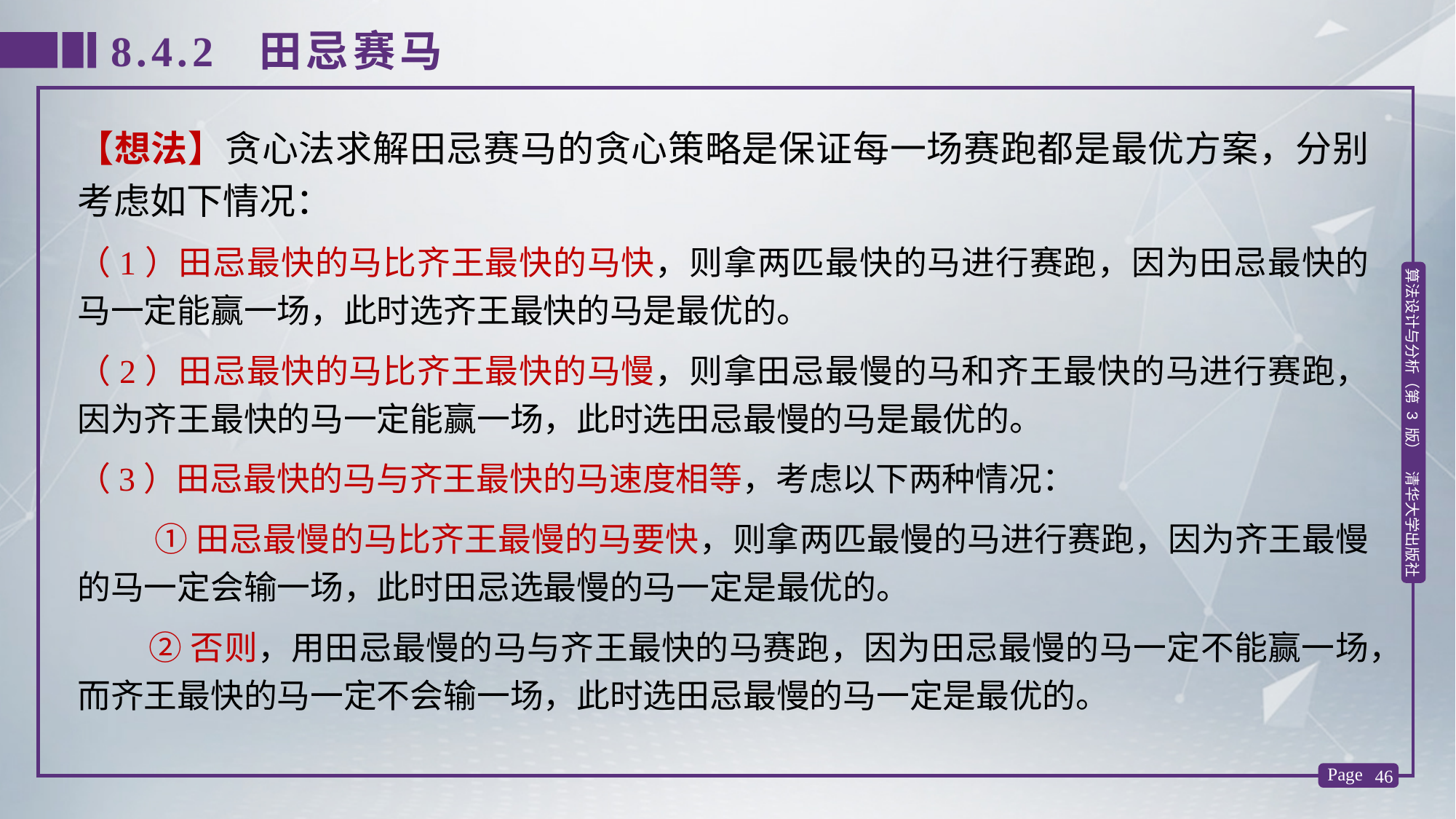

8.4.2  田忌赛马
【想法】贪心法求解田忌赛马的贪心策略是保证每一场赛跑都是最优方案，分别考虑如下情况：
（1）田忌最快的马比齐王最快的马快，则拿两匹最快的马进行赛跑，因为田忌最快的马一定能赢一场，此时选齐王最快的马是最优的。
（2）田忌最快的马比齐王最快的马慢，则拿田忌最慢的马和齐王最快的马进行赛跑，因为齐王最快的马一定能赢一场，此时选田忌最慢的马是最优的。
（3）田忌最快的马与齐王最快的马速度相等，考虑以下两种情况：
          ①田忌最慢的马比齐王最慢的马要快，则拿两匹最慢的马进行赛跑，因为齐王最慢的马一定会输一场，此时田忌选最慢的马一定是最优的。
         ②否则，用田忌最慢的马与齐王最快的马赛跑，因为田忌最慢的马一定不能赢一场，而齐王最快的马一定不会输一场，此时选田忌最慢的马一定是最优的。